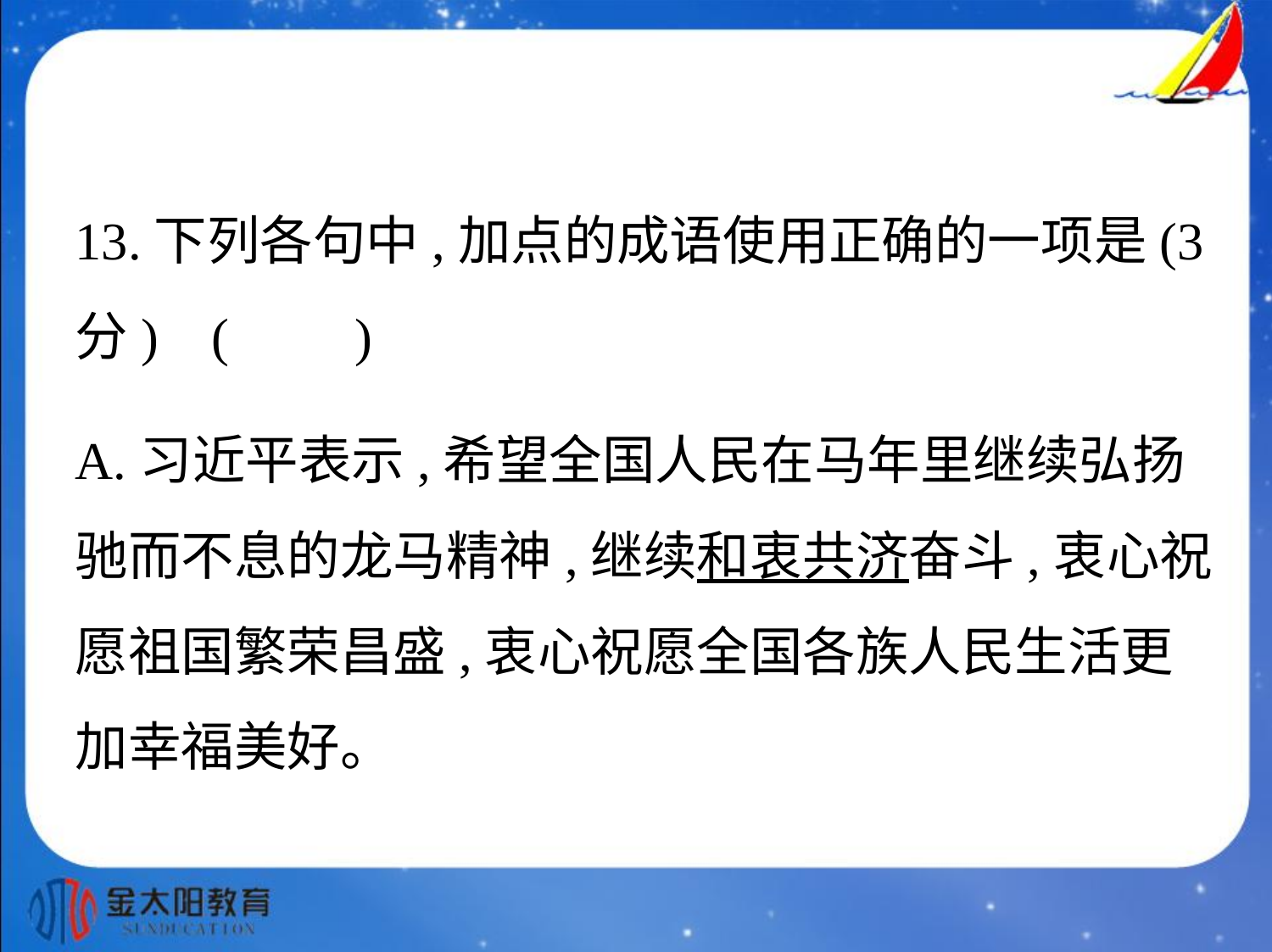

13.下列各句中,加点的成语使用正确的一项是(3
分) (　    )
A.习近平表示,希望全国人民在马年里继续弘扬
驰而不息的龙马精神,继续和衷共济奋斗,衷心祝
愿祖国繁荣昌盛,衷心祝愿全国各族人民生活更
加幸福美好。